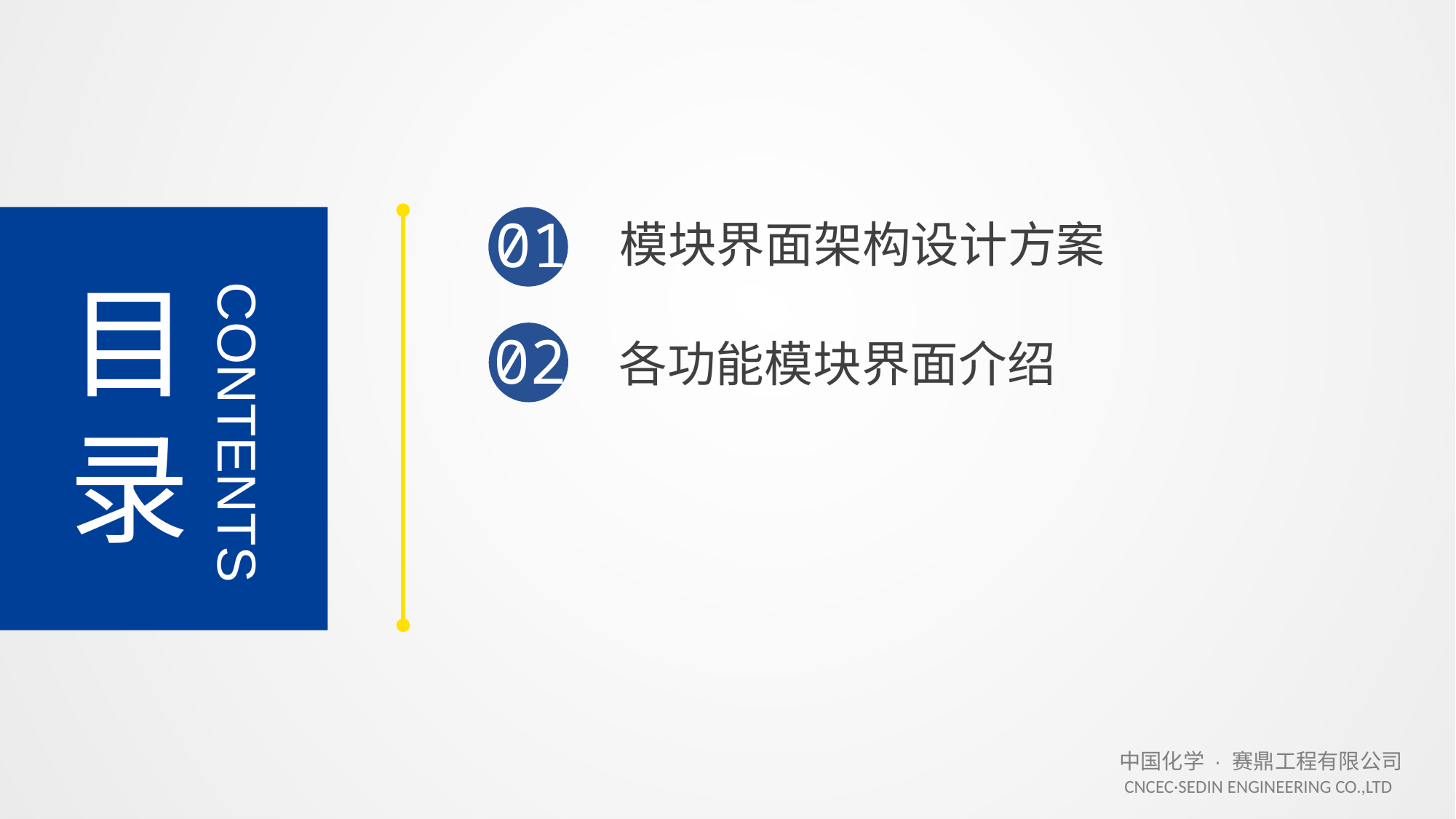

01

目
录
CONTENTS
模块界面架构设计方案
02

各功能模块界面介绍